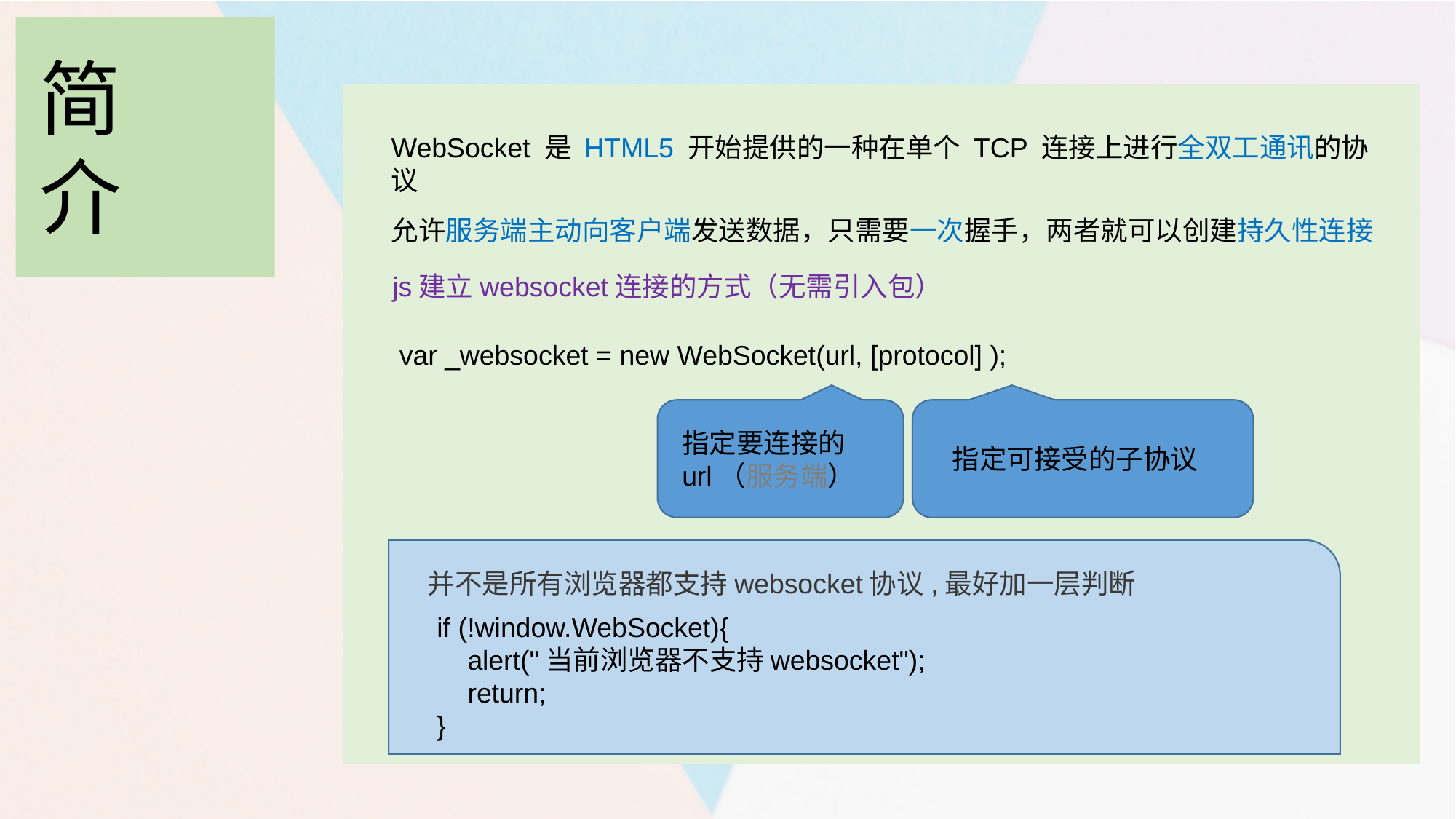

简介

WebSocket 是 HTML5 开始提供的一种在单个 TCP 连接上进行全双工通讯的协议
允许服务端主动向客户端发送数据，只需要一次握手，两者就可以创建持久性连接
js建立websocket连接的方式（无需引入包）
var _websocket = new WebSocket(url, [protocol] );

指定要连接的url（服务端）
指定可接受的子协议

并不是所有浏览器都支持websocket协议,最好加一层判断
if (!window.WebSocket){
    alert("当前浏览器不支持websocket");
    return;
}